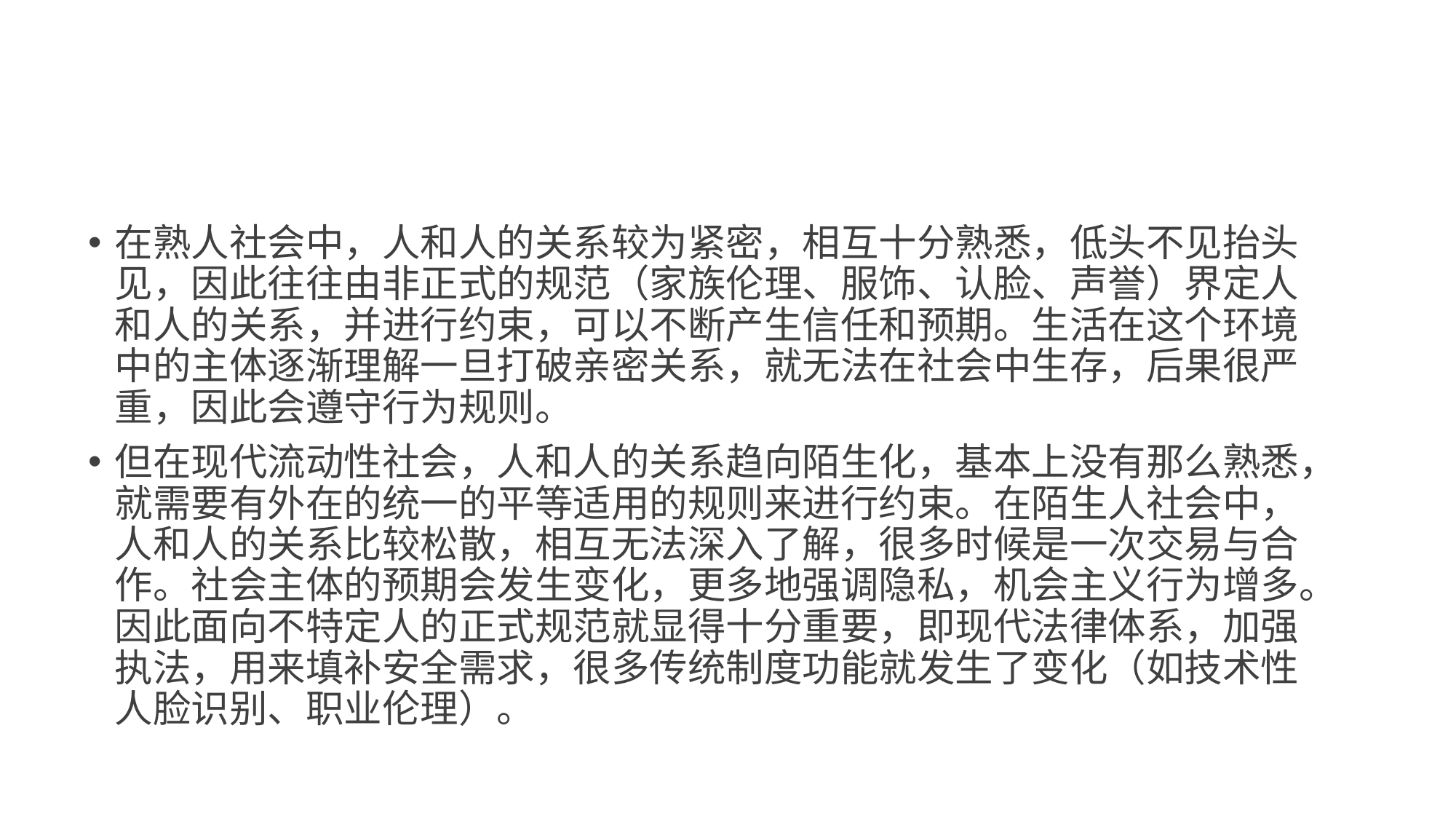

#
在熟人社会中，人和人的关系较为紧密，相互十分熟悉，低头不见抬头见，因此往往由非正式的规范（家族伦理、服饰、认脸、声誉）界定人和人的关系，并进行约束，可以不断产生信任和预期。生活在这个环境中的主体逐渐理解一旦打破亲密关系，就无法在社会中生存，后果很严重，因此会遵守行为规则。
但在现代流动性社会，人和人的关系趋向陌生化，基本上没有那么熟悉，就需要有外在的统一的平等适用的规则来进行约束。在陌生人社会中，人和人的关系比较松散，相互无法深入了解，很多时候是一次交易与合作。社会主体的预期会发生变化，更多地强调隐私，机会主义行为增多。因此面向不特定人的正式规范就显得十分重要，即现代法律体系，加强执法，用来填补安全需求，很多传统制度功能就发生了变化（如技术性人脸识别、职业伦理）。